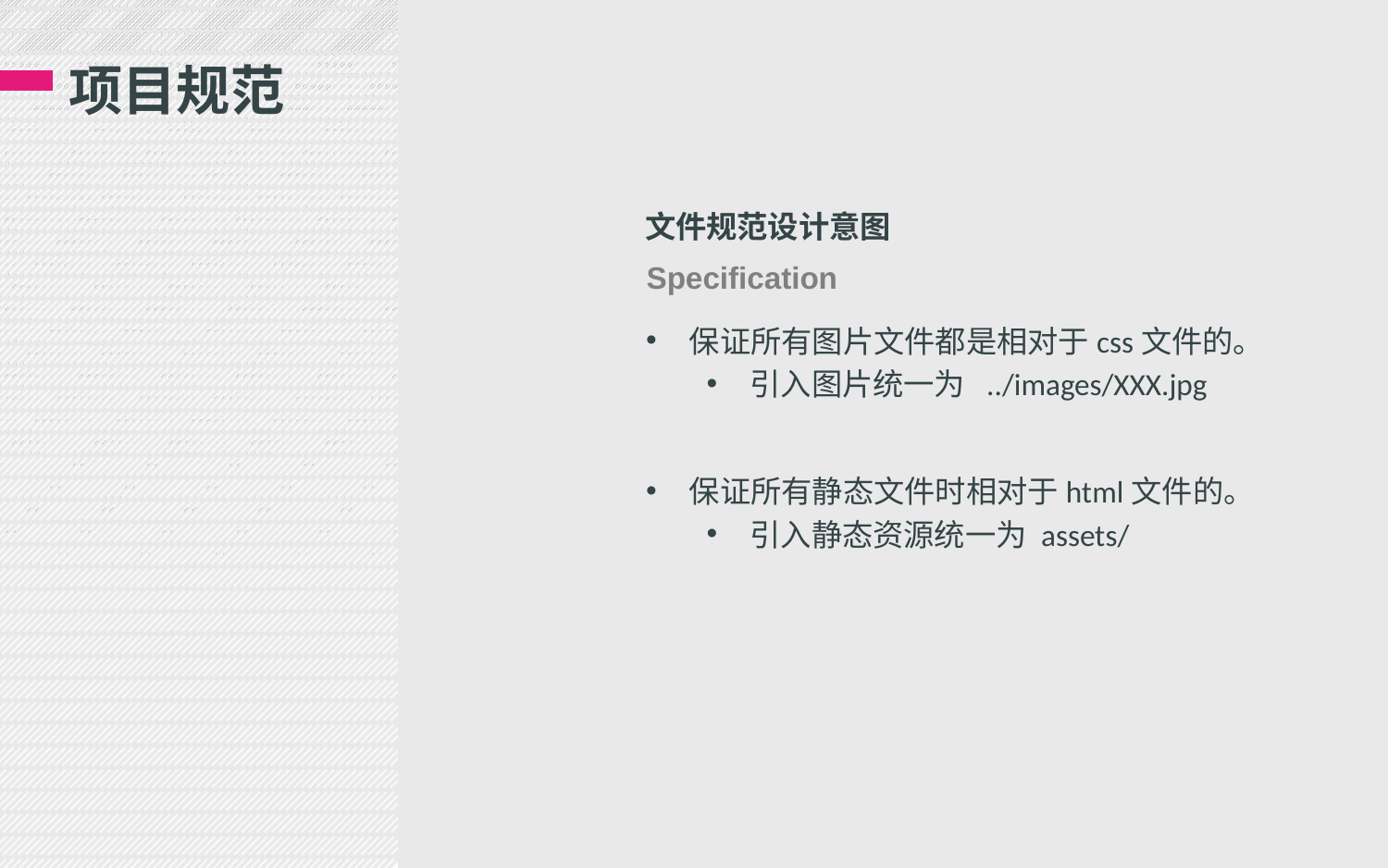

# 项目规范
文件规范设计意图
Specification

保证所有图片文件都是相对于css文件的。
引入图片统一为  ../images/XXX.jpg

保证所有静态文件时相对于html文件的。
引入静态资源统一为 assets/